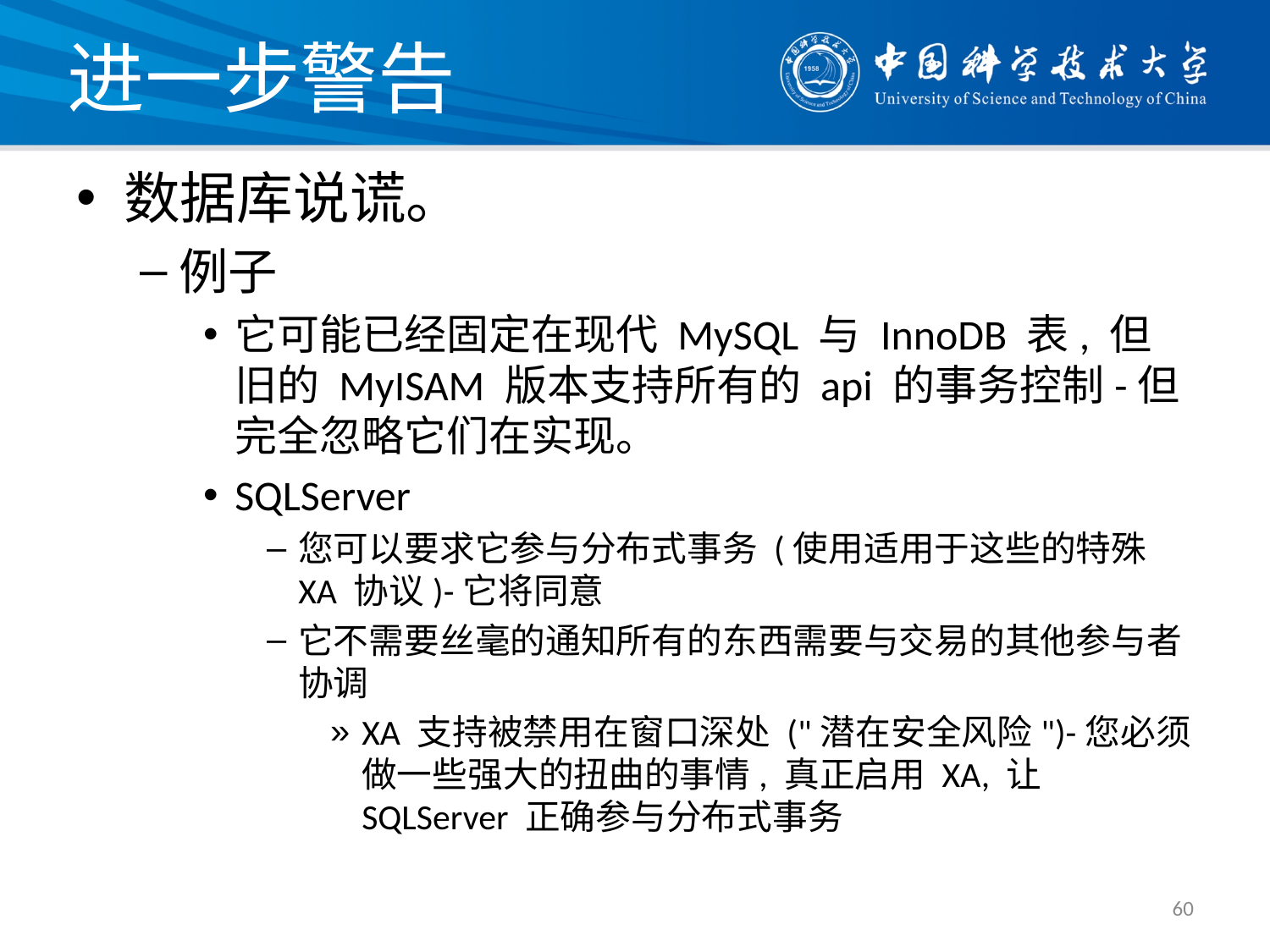

# 进一步警告
数据库说谎。
例子
它可能已经固定在现代 MySQL 与 InnoDB 表, 但旧的 MyISAM 版本支持所有的 api 的事务控制-但完全忽略它们在实现。
SQLServer
您可以要求它参与分布式事务 (使用适用于这些的特殊 XA 协议)-它将同意
它不需要丝毫的通知所有的东西需要与交易的其他参与者协调
XA 支持被禁用在窗口深处 ("潜在安全风险")-您必须做一些强大的扭曲的事情, 真正启用 XA, 让 SQLServer 正确参与分布式事务
60